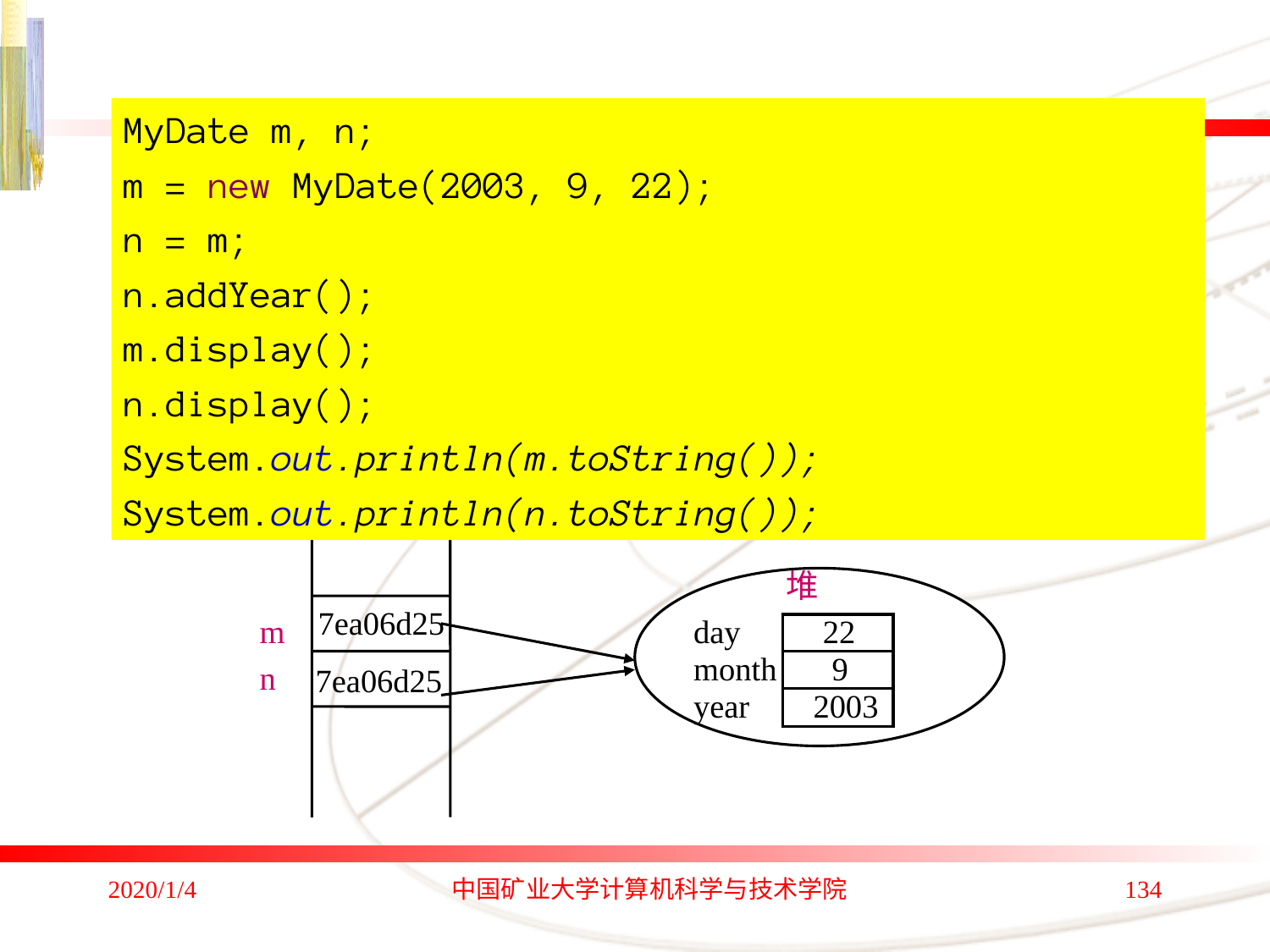

MyDate m, n;
m = new MyDate(2003, 9, 22);
n = m;
n.addYear();
m.display();
n.display();
System.out.println(m.toString());
System.out.println(n.toString());

堆

7ea06d25

22
m
day

month
9

n

7ea06d25

year
2003

2020/1/4
中国矿业大学计算机科学与技术学院
134